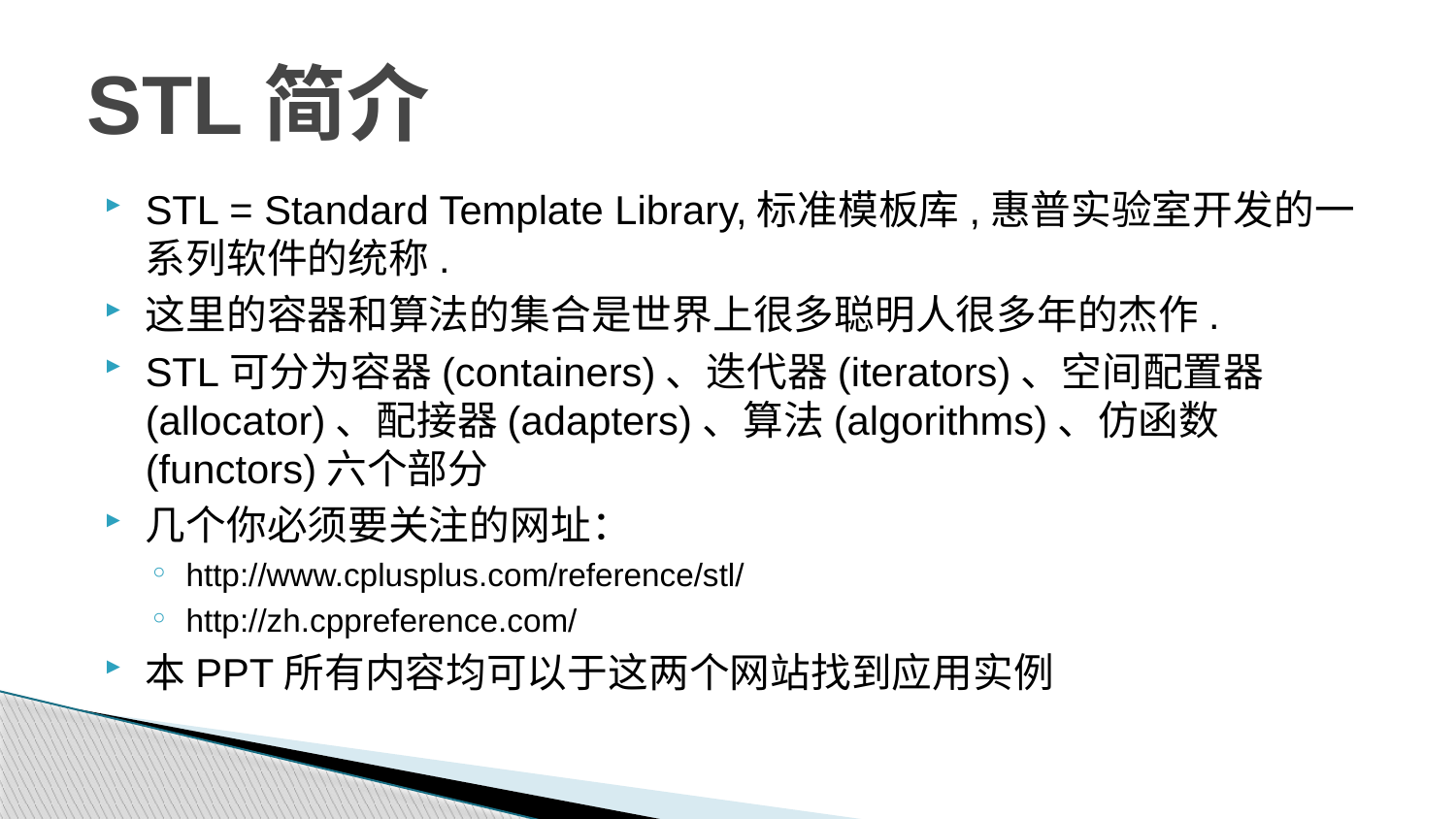

# STL简介
STL = Standard Template Library,标准模板库,惠普实验室开发的一系列软件的统称.
这里的容器和算法的集合是世界上很多聪明人很多年的杰作.
STL可分为容器(containers)、迭代器(iterators)、空间配置器(allocator)、配接器(adapters)、算法(algorithms)、仿函数(functors)六个部分
几个你必须要关注的网址：
http://www.cplusplus.com/reference/stl/
http://zh.cppreference.com/
本PPT所有内容均可以于这两个网站找到应用实例